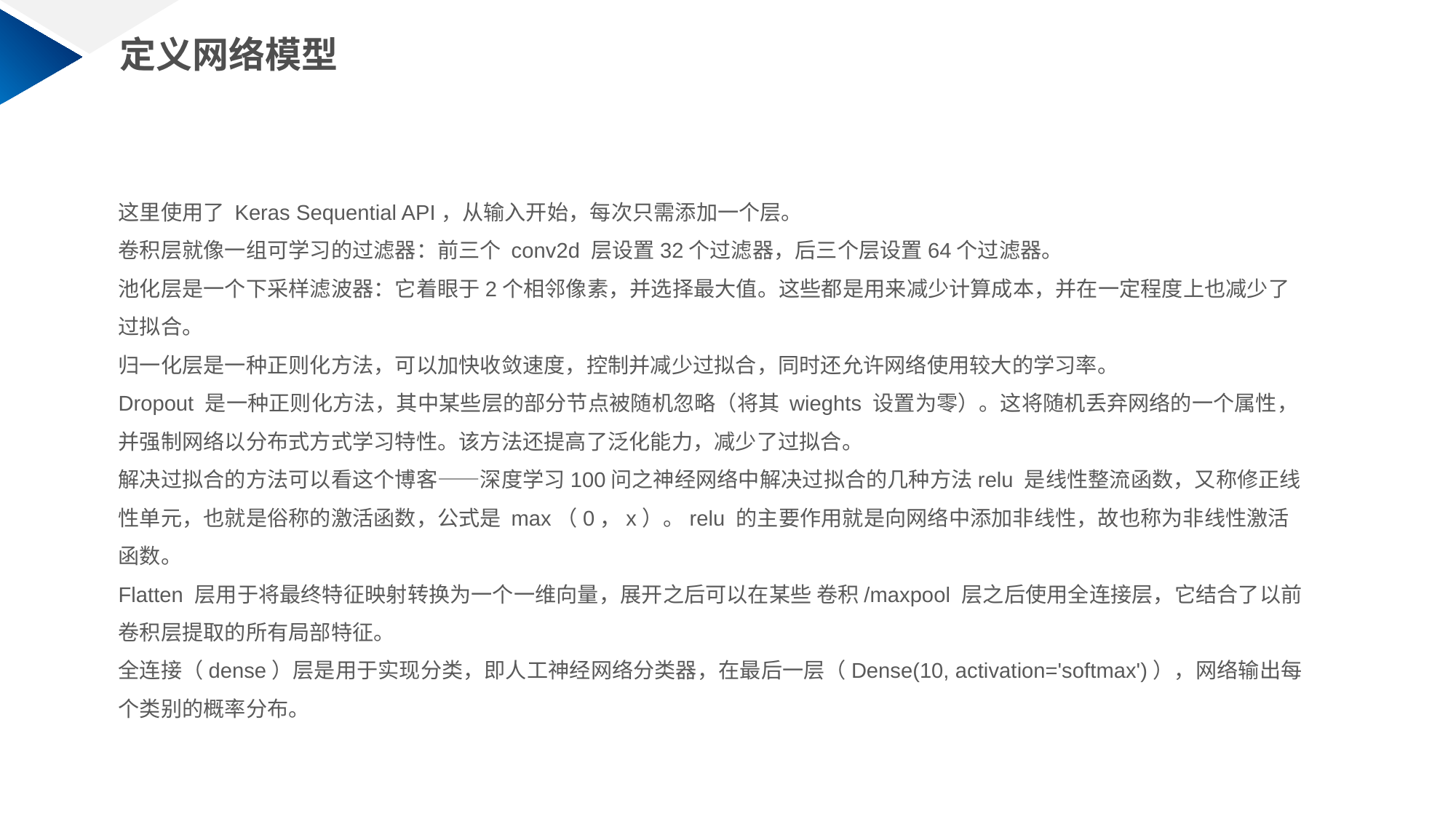

定义网络模型
这里使用了 Keras Sequential API，从输入开始，每次只需添加一个层。
卷积层就像一组可学习的过滤器：前三个 conv2d 层设置32个过滤器，后三个层设置64个过滤器。
池化层是一个下采样滤波器：它着眼于2个相邻像素，并选择最大值。这些都是用来减少计算成本，并在一定程度上也减少了过拟合。
归一化层是一种正则化方法，可以加快收敛速度，控制并减少过拟合，同时还允许网络使用较大的学习率。
Dropout 是一种正则化方法，其中某些层的部分节点被随机忽略（将其 wieghts 设置为零）。这将随机丢弃网络的一个属性，并强制网络以分布式方式学习特性。该方法还提高了泛化能力，减少了过拟合。
解决过拟合的方法可以看这个博客——深度学习100问之神经网络中解决过拟合的几种方法relu 是线性整流函数，又称修正线性单元，也就是俗称的激活函数，公式是 max（0，x）。relu 的主要作用就是向网络中添加非线性，故也称为非线性激活函数。
Flatten 层用于将最终特征映射转换为一个一维向量，展开之后可以在某些 卷积/maxpool 层之后使用全连接层，它结合了以前卷积层提取的所有局部特征。
全连接（dense）层是用于实现分类，即人工神经网络分类器，在最后一层（Dense(10, activation='softmax')），网络输出每个类别的概率分布。